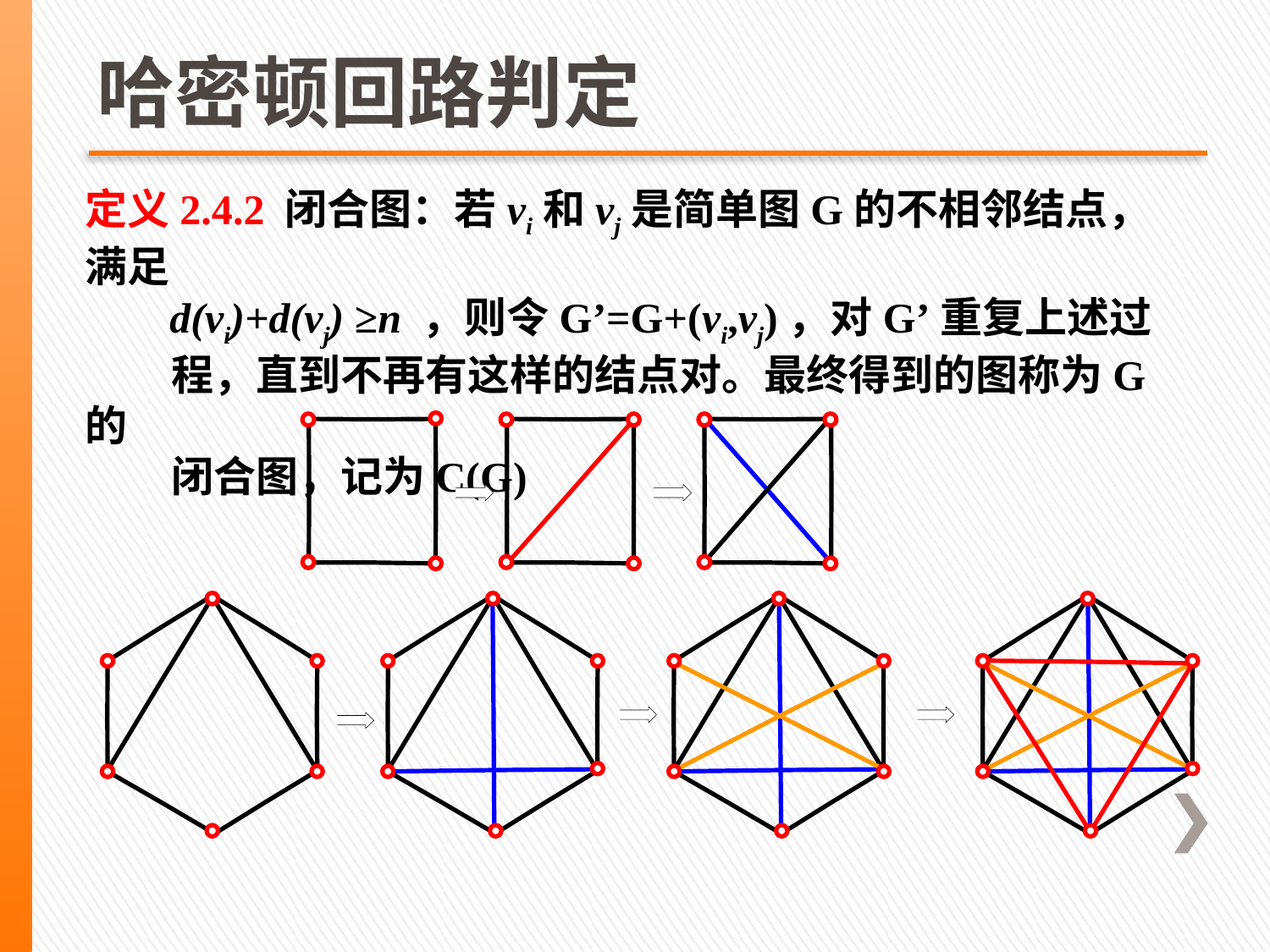

# 哈密顿回路判定
定义2.4.2 闭合图：若vi和vj是简单图G的不相邻结点，满足
        d(vi)+d(vj) ≥n ，则令G’=G+(vi,vj)，对G’重复上述过
        程，直到不再有这样的结点对。最终得到的图称为G的
        闭合图，记为C(G)